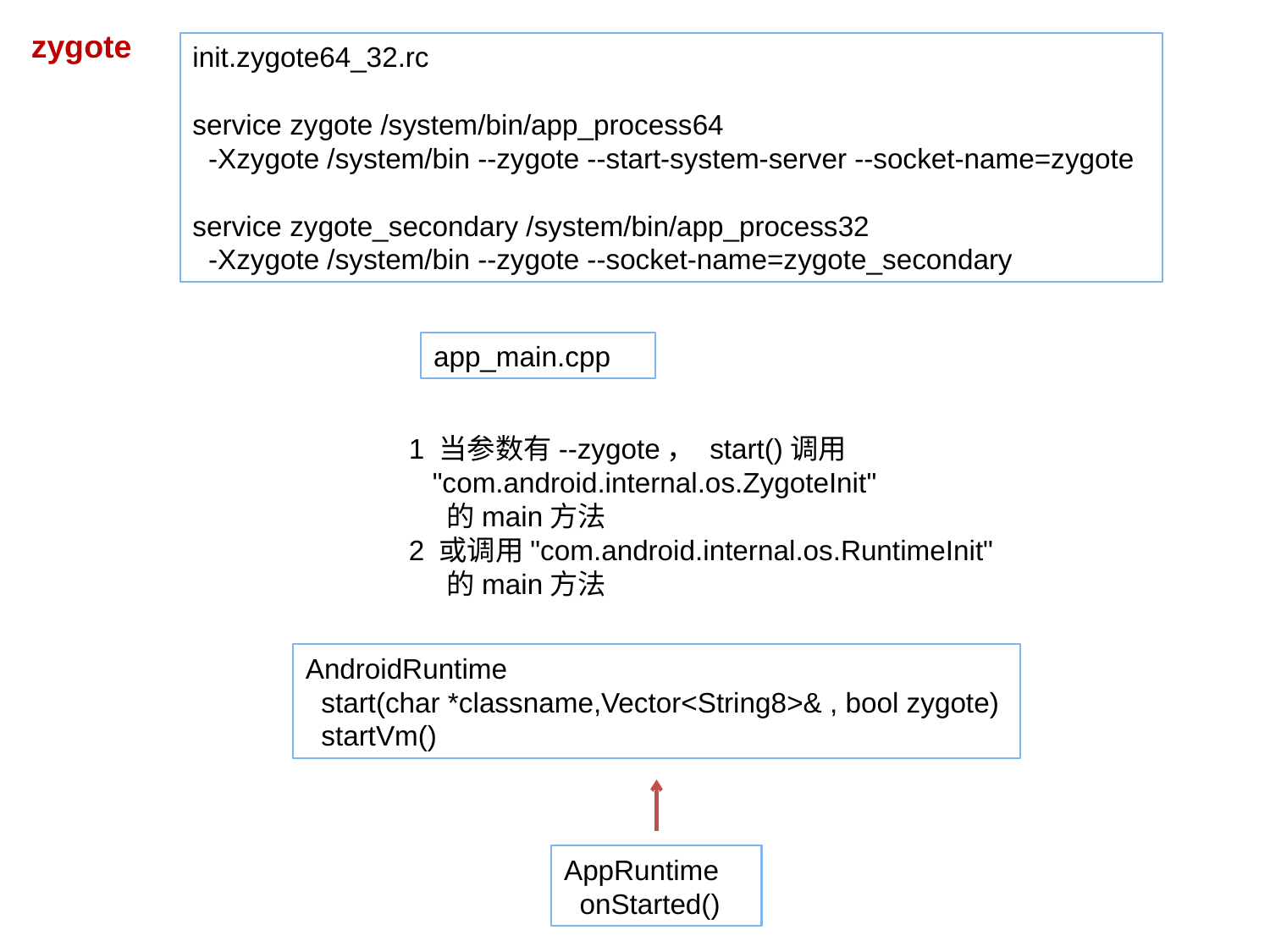

zygote
init.zygote64_32.rc

service zygote /system/bin/app_process64
  -Xzygote /system/bin --zygote --start-system-server --socket-name=zygote

service zygote_secondary /system/bin/app_process32
  -Xzygote /system/bin --zygote --socket-name=zygote_secondary
app_main.cpp
1 当参数有--zygote， start()调用
   "com.android.internal.os.ZygoteInit"
    的main方法
2 或调用"com.android.internal.os.RuntimeInit"
    的main方法
AndroidRuntime
  start(char *classname,Vector<String8>& , bool zygote)
  startVm()
AppRuntime
  onStarted()